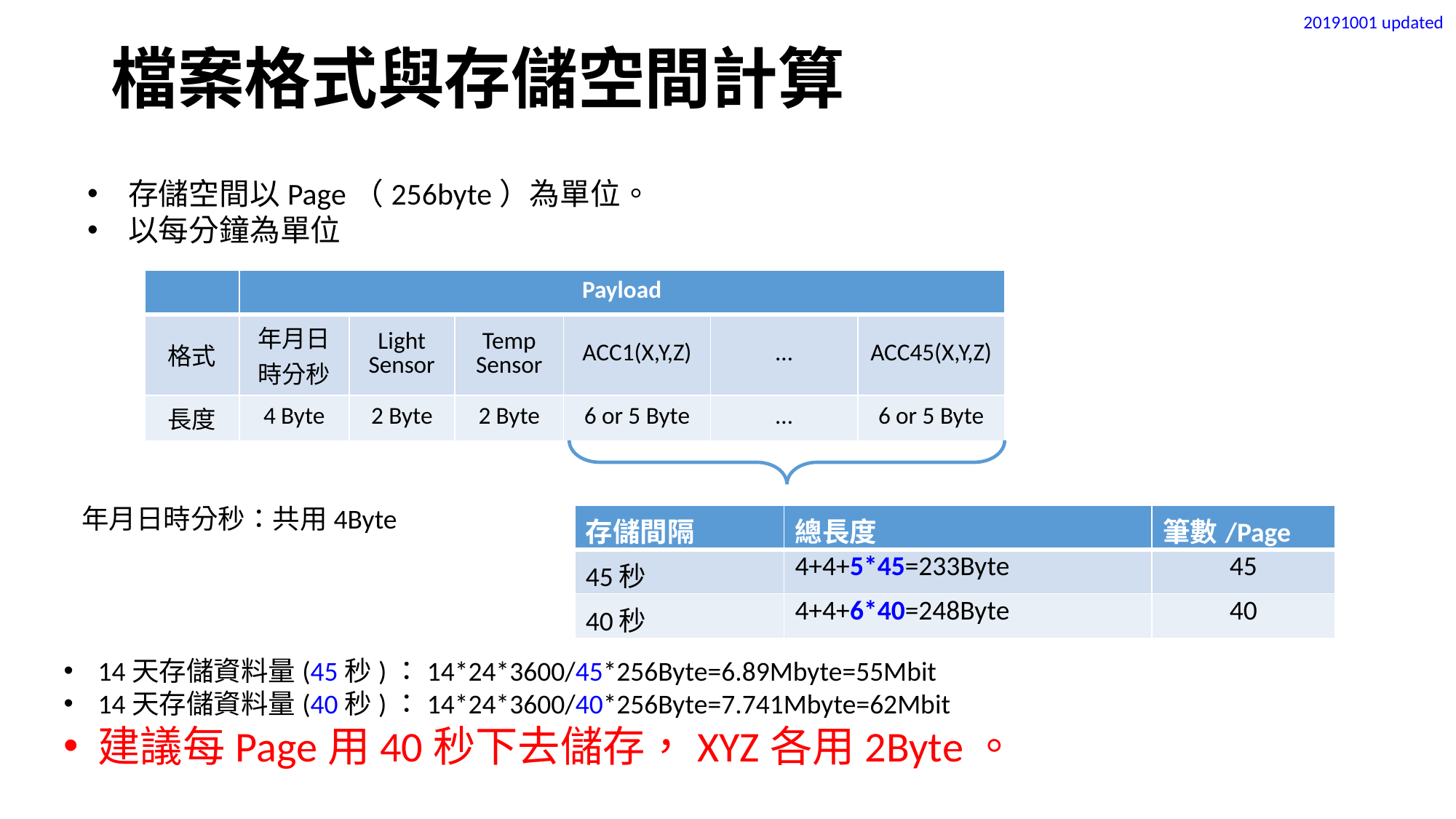

# 檔案格式與存儲空間計算
20191001 updated
存儲空間以Page（256byte）為單位。
以每分鐘為單位

|  | Payload |  |  |  |  |  |
| --- | --- | --- | --- | --- | --- | --- |
| 格式 | 年月日時分秒 | Light Sensor | Temp Sensor | ACC1(X,Y,Z) | … | ACC45(X,Y,Z) |
| 長度 | 4 Byte | 2 Byte | 2 Byte | 6 or 5 Byte | … | 6 or 5 Byte |
年月日時分秒：共用4Byte
| 存儲間隔 | 總長度 | 筆數/Page |
| --- | --- | --- |
| 45秒 | 4+4+5\*45=233Byte | 45 |
| 40秒 | 4+4+6\*40=248Byte | 40 |
14天存儲資料量(45秒)：14*24*3600/45*256Byte=6.89Mbyte=55Mbit
14天存儲資料量(40秒)：14*24*3600/40*256Byte=7.741Mbyte=62Mbit
建議每Page用40秒下去儲存，XYZ各用2Byte。